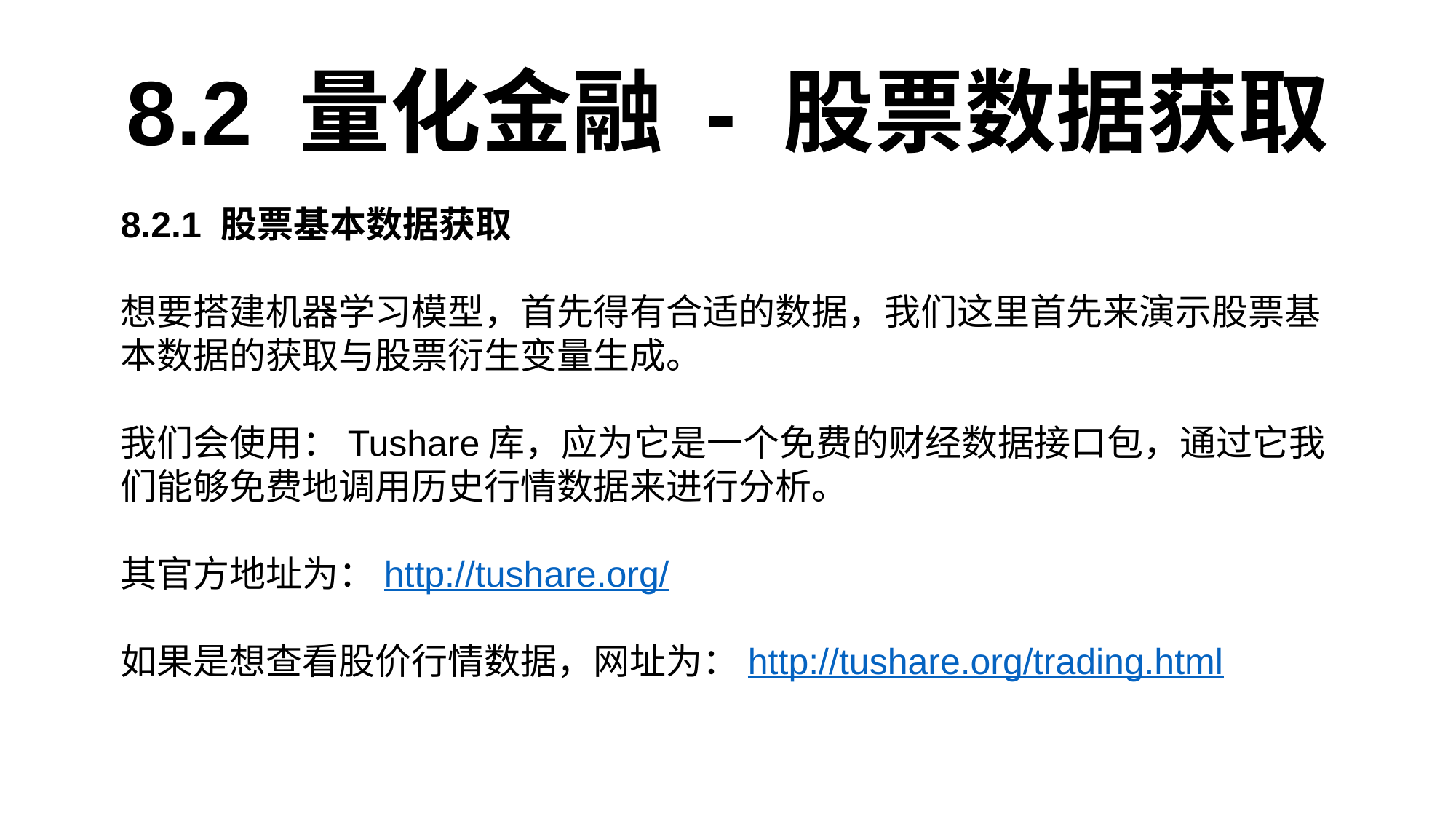

8.2 量化金融 - 股票数据获取
8.2.1 股票基本数据获取

想要搭建机器学习模型，首先得有合适的数据，我们这里首先来演示股票基本数据的获取与股票衍生变量生成。

我们会使用：Tushare库，应为它是一个免费的财经数据接口包，通过它我们能够免费地调用历史行情数据来进行分析。

其官方地址为：http://tushare.org/

如果是想查看股价行情数据，网址为：http://tushare.org/trading.html